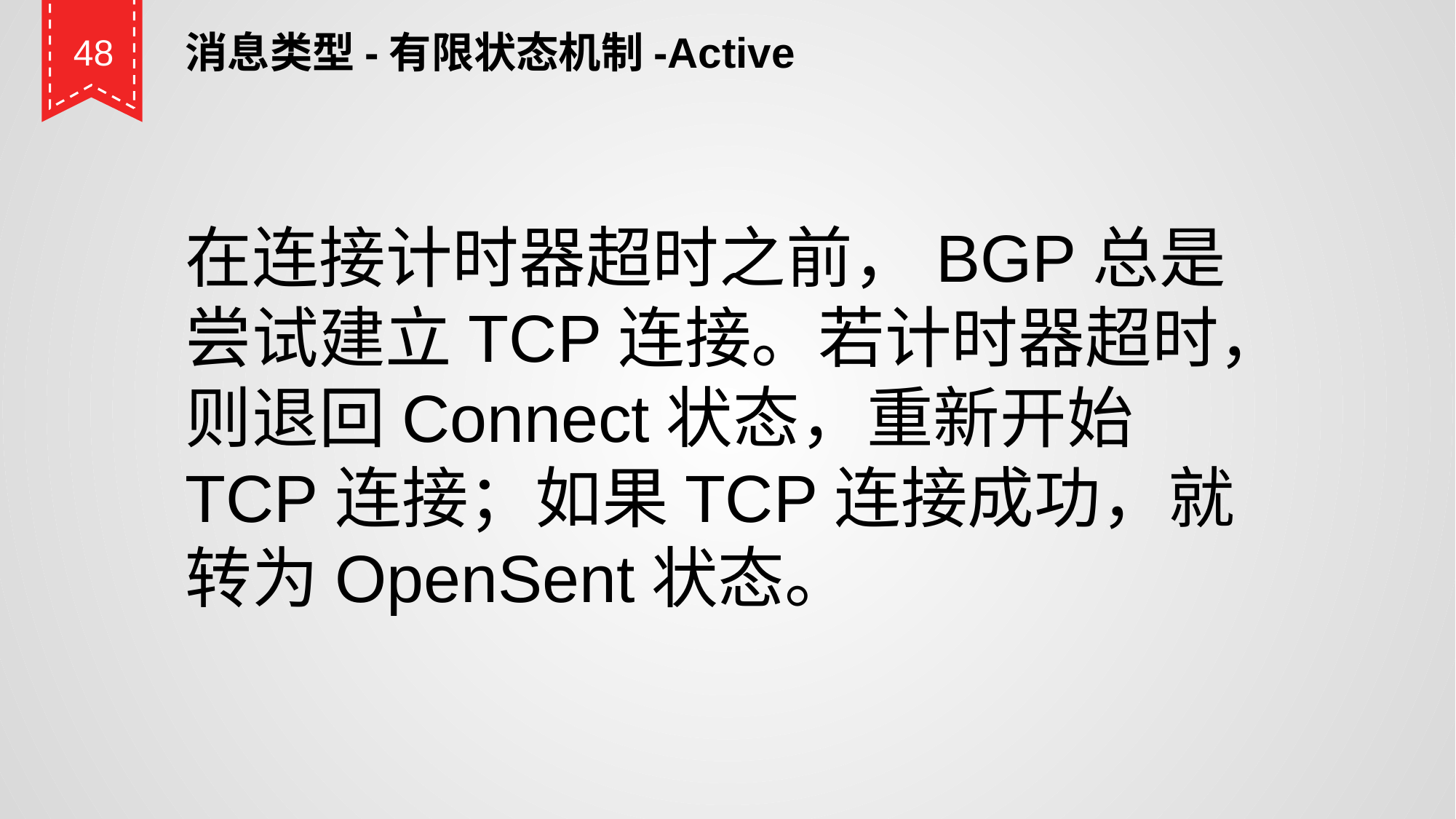

消息类型-有限状态机制-Active
48
在连接计时器超时之前，BGP总是尝试建立TCP连接。若计时器超时，则退回Connect状态，重新开始TCP连接；如果TCP连接成功，就转为OpenSent状态。